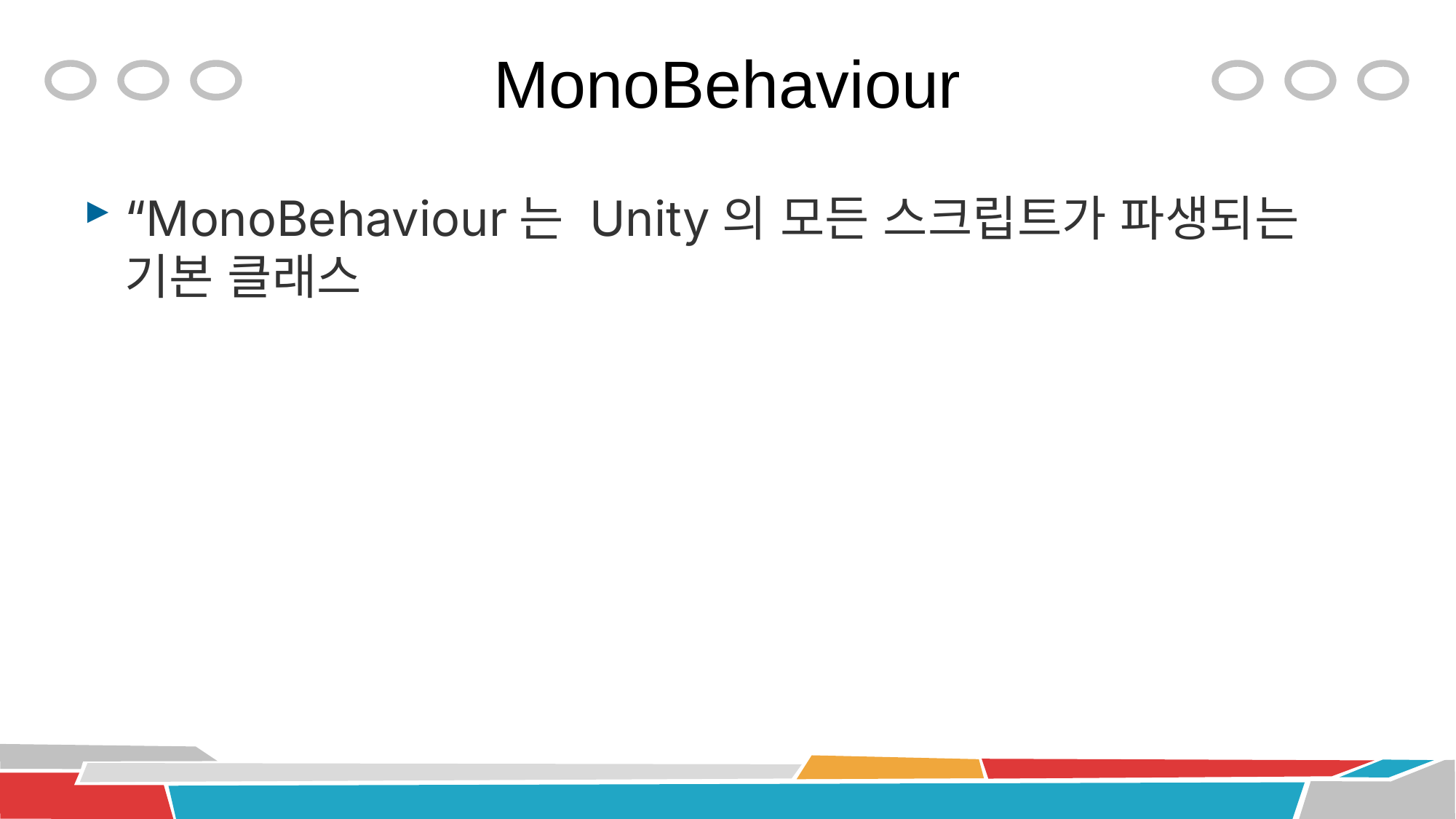

# MonoBehaviour
“MonoBehaviour는 Unity의 모든 스크립트가 파생되는 기본 클래스